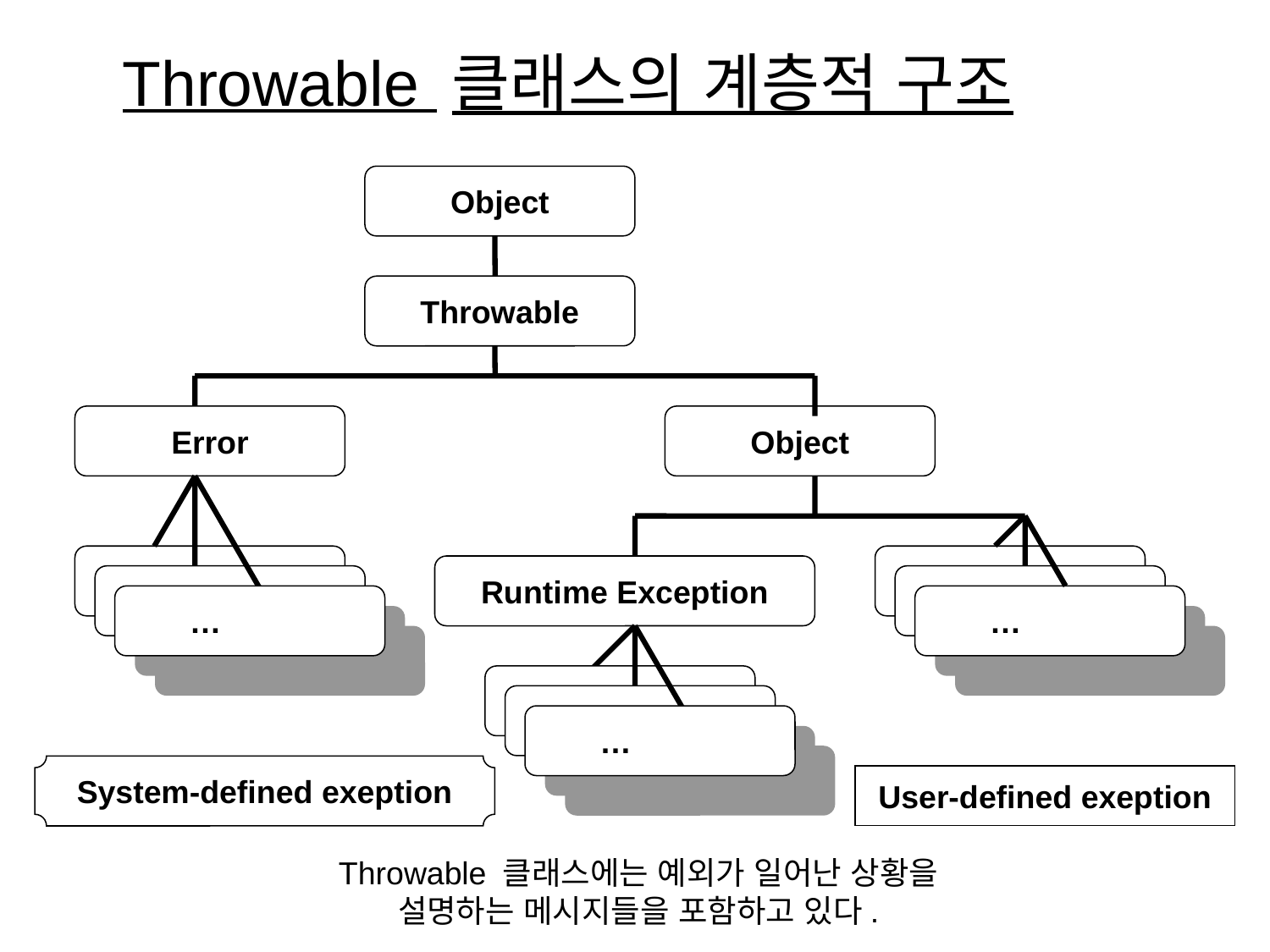

Throwable 클래스의 계층적 구조
Object

Throwable

Error
Object

Runtime Exception

…
…

…

System-defined exeption
User-defined exeption
Throwable 클래스에는 예외가 일어난 상황을
설명하는 메시지들을 포함하고 있다.